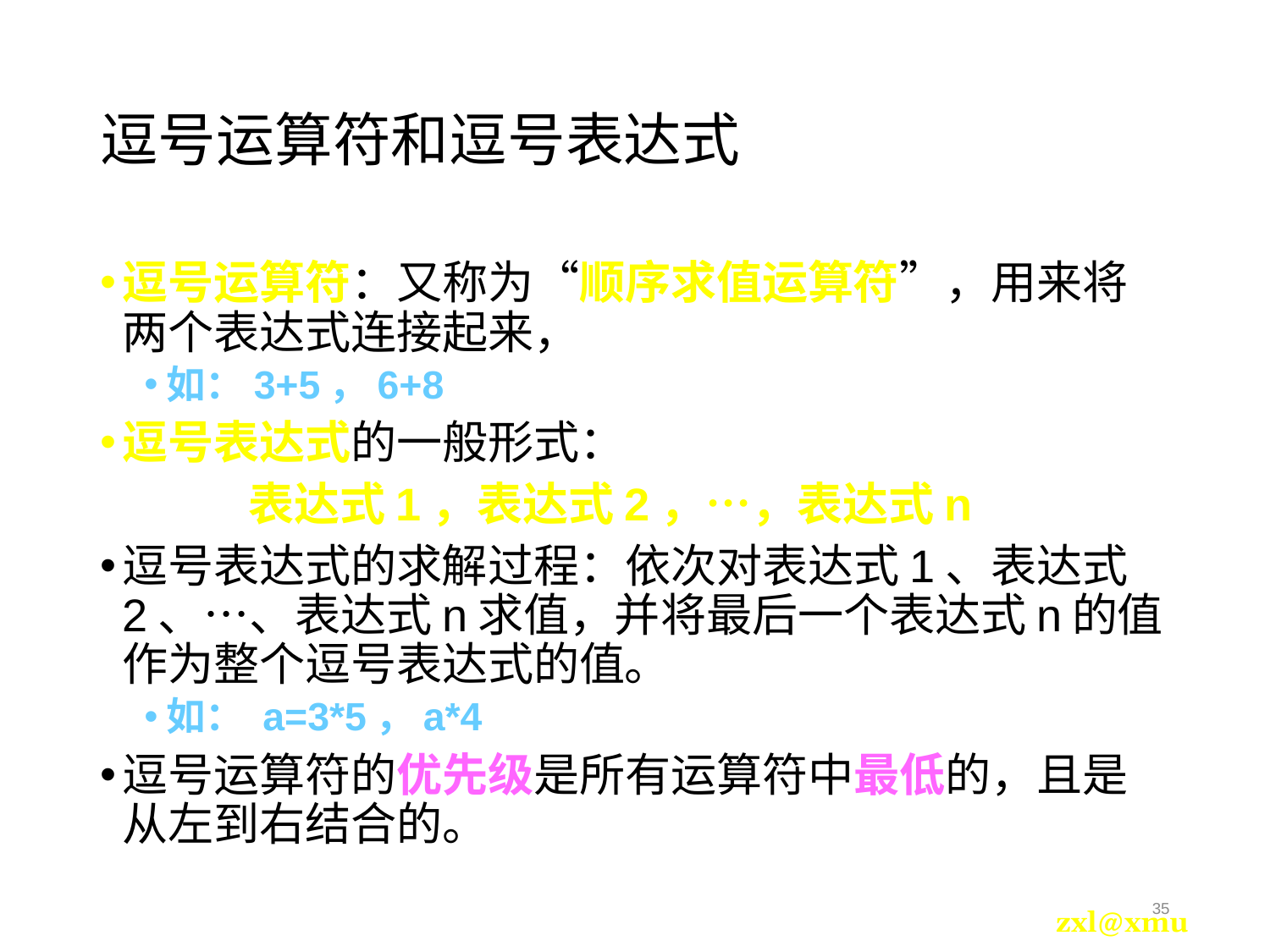

# 逗号运算符和逗号表达式
逗号运算符：又称为“顺序求值运算符”，用来将两个表达式连接起来，
如：3+5，6+8
逗号表达式的一般形式：
	  表达式1，表达式2，…，表达式n
逗号表达式的求解过程：依次对表达式1、表达式2、…、表达式n求值，并将最后一个表达式n的值作为整个逗号表达式的值。
如： a=3*5，a*4
逗号运算符的优先级是所有运算符中最低的，且是从左到右结合的。
35